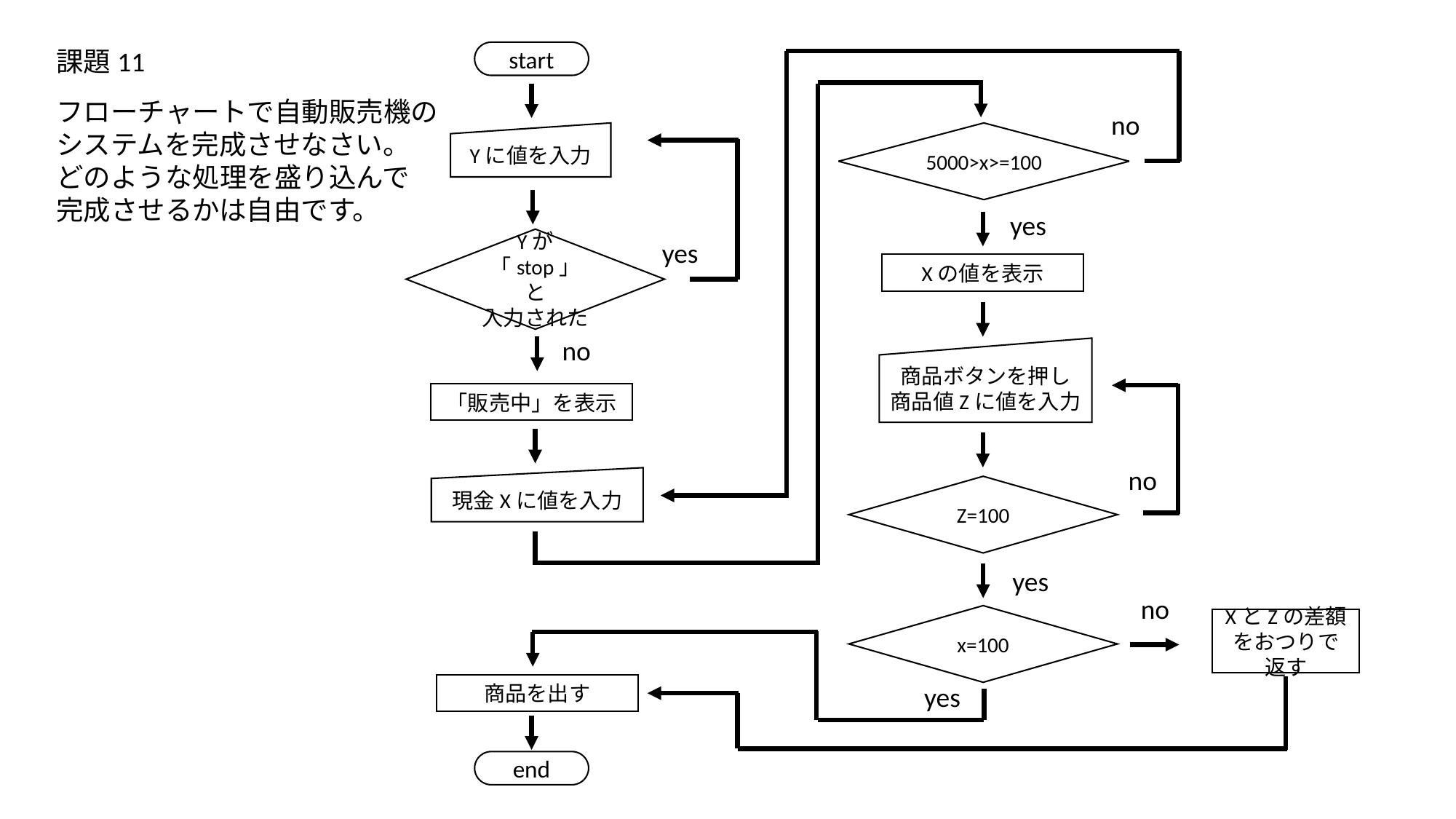

課題11
start
フローチャートで自動販売機の
システムを完成させなさい。
どのような処理を盛り込んで
完成させるかは自由です。
no
Yに値を入力
5000>x>=100
yes
Yが「stop」と
入力された
yes
Xの値を表示
no
商品ボタンを押し
商品値Zに値を入力
「販売中」を表示
no
現金Xに値を入力
Z=100
yes
no
x=100
XとZの差額をおつりで返す
yes
商品を出す
end